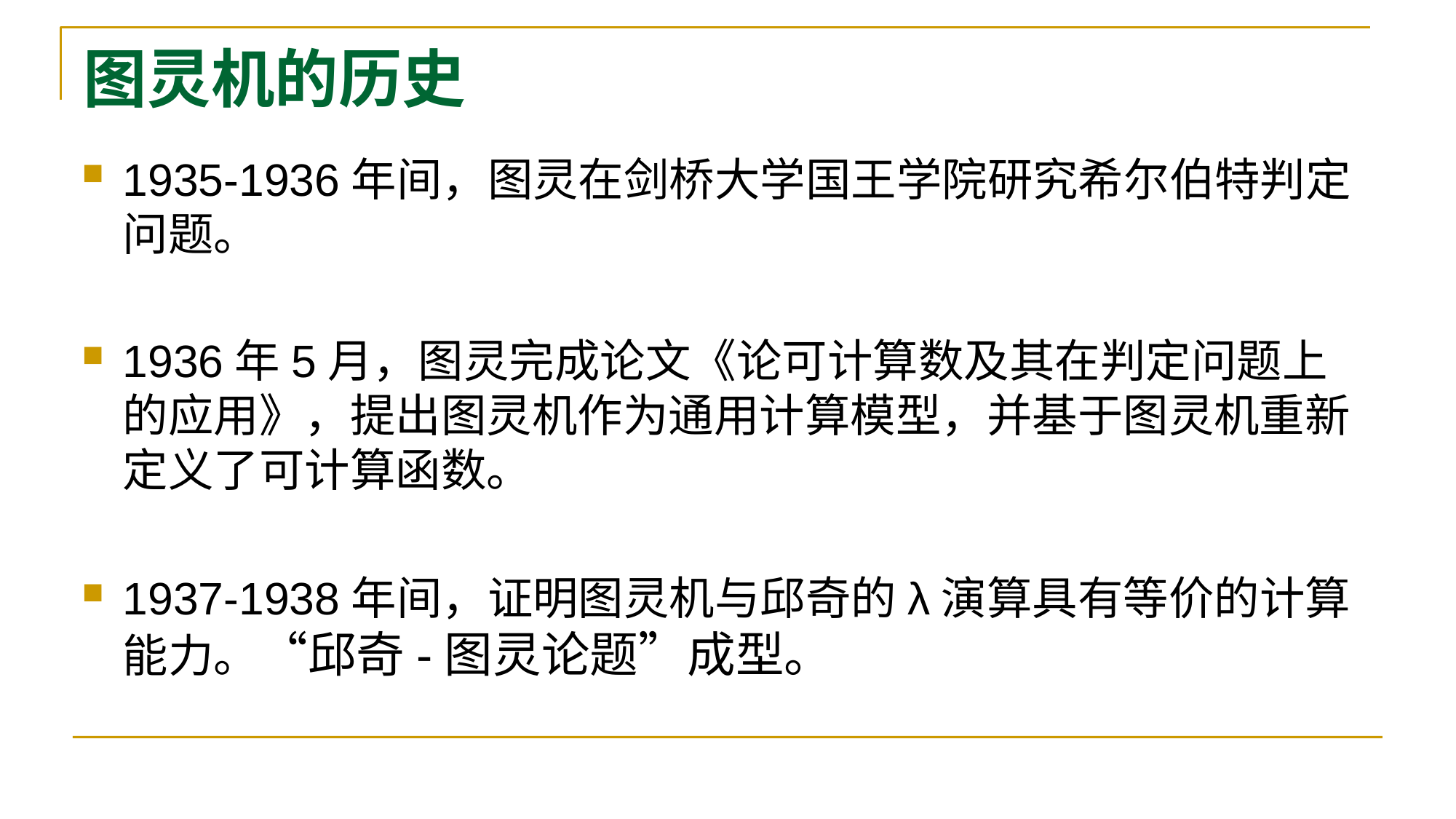

# 图灵机的历史
1935-1936年间，图灵在剑桥大学国王学院研究希尔伯特判定问题。

1936年5月，图灵完成论文《论可计算数及其在判定问题上的应用》，提出图灵机作为通用计算模型，并基于图灵机重新定义了可计算函数。

1937-1938年间，证明图灵机与邱奇的λ演算具有等价的计算能力。“邱奇-图灵论题”成型。